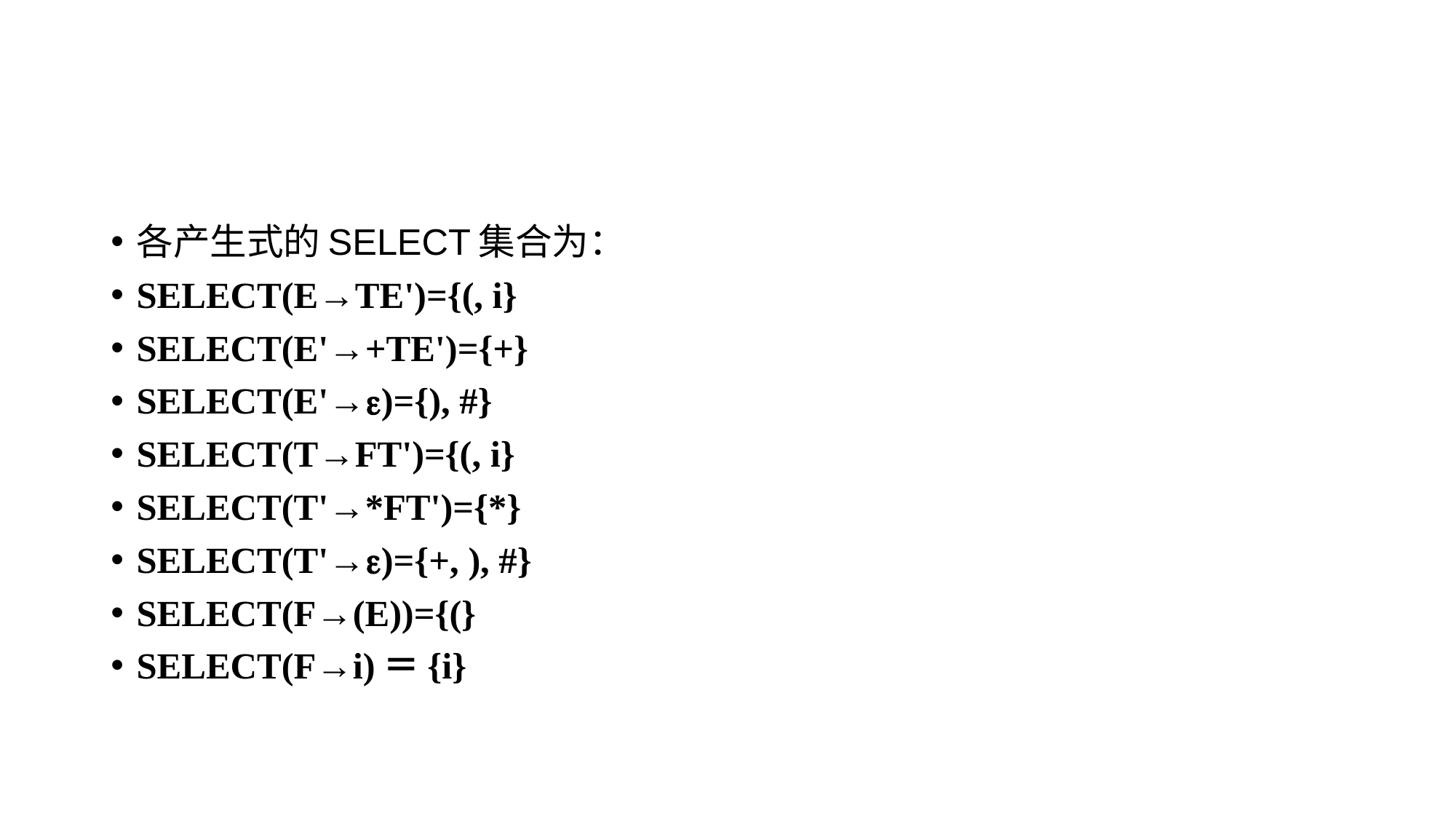

#
各产生式的SELECT集合为：
SELECT(E→TE')={(, i}
SELECT(E'→+TE')={+}
SELECT(E'→ε)={), #}
SELECT(T→FT')={(, i}
SELECT(T'→*FT')={*}
SELECT(T'→ε)={+, ), #}
SELECT(F→(E))={(}
SELECT(F→i)＝{i}